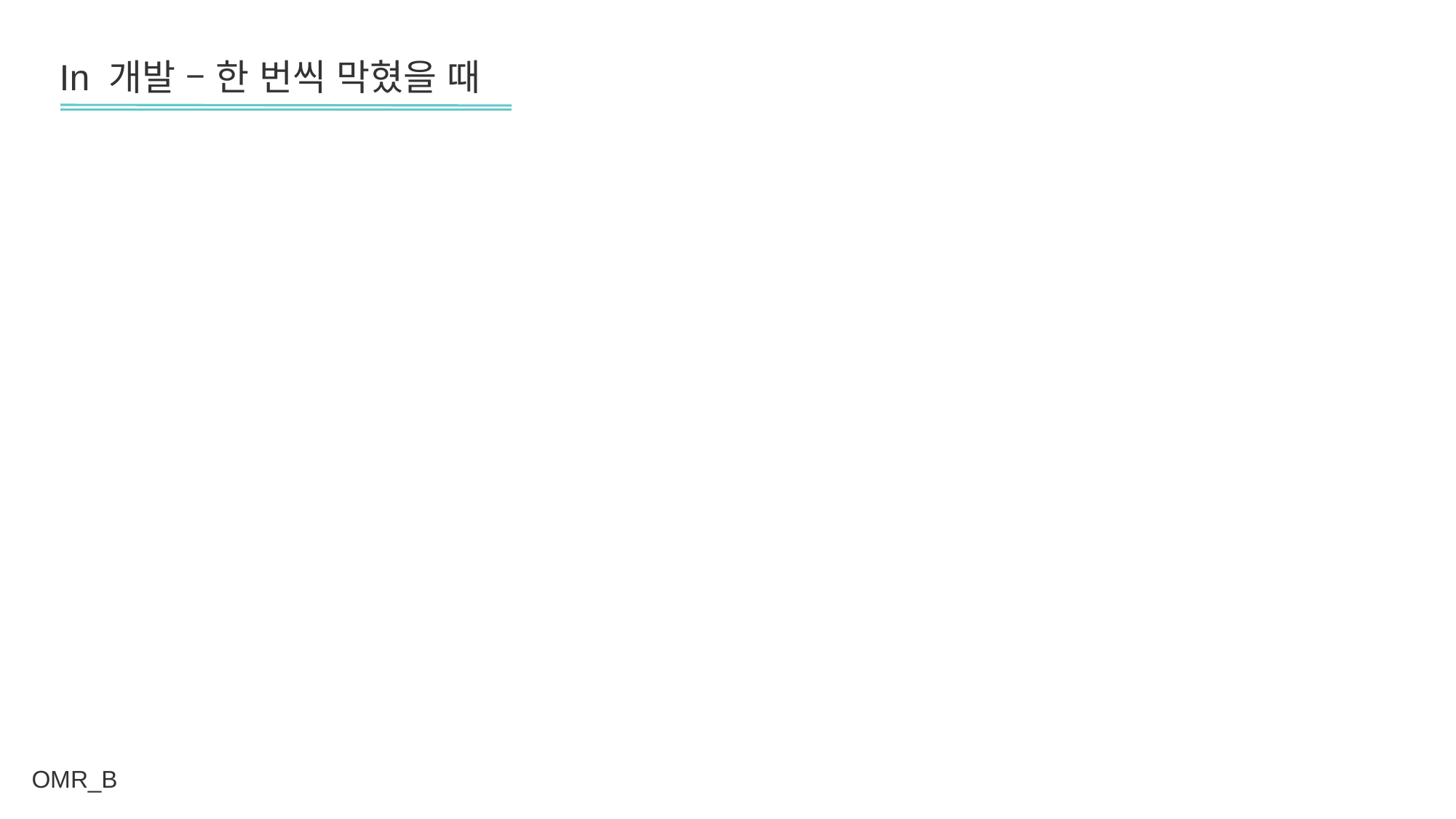

In 개발 – 한 번씩 막혔을 때
OMR_B